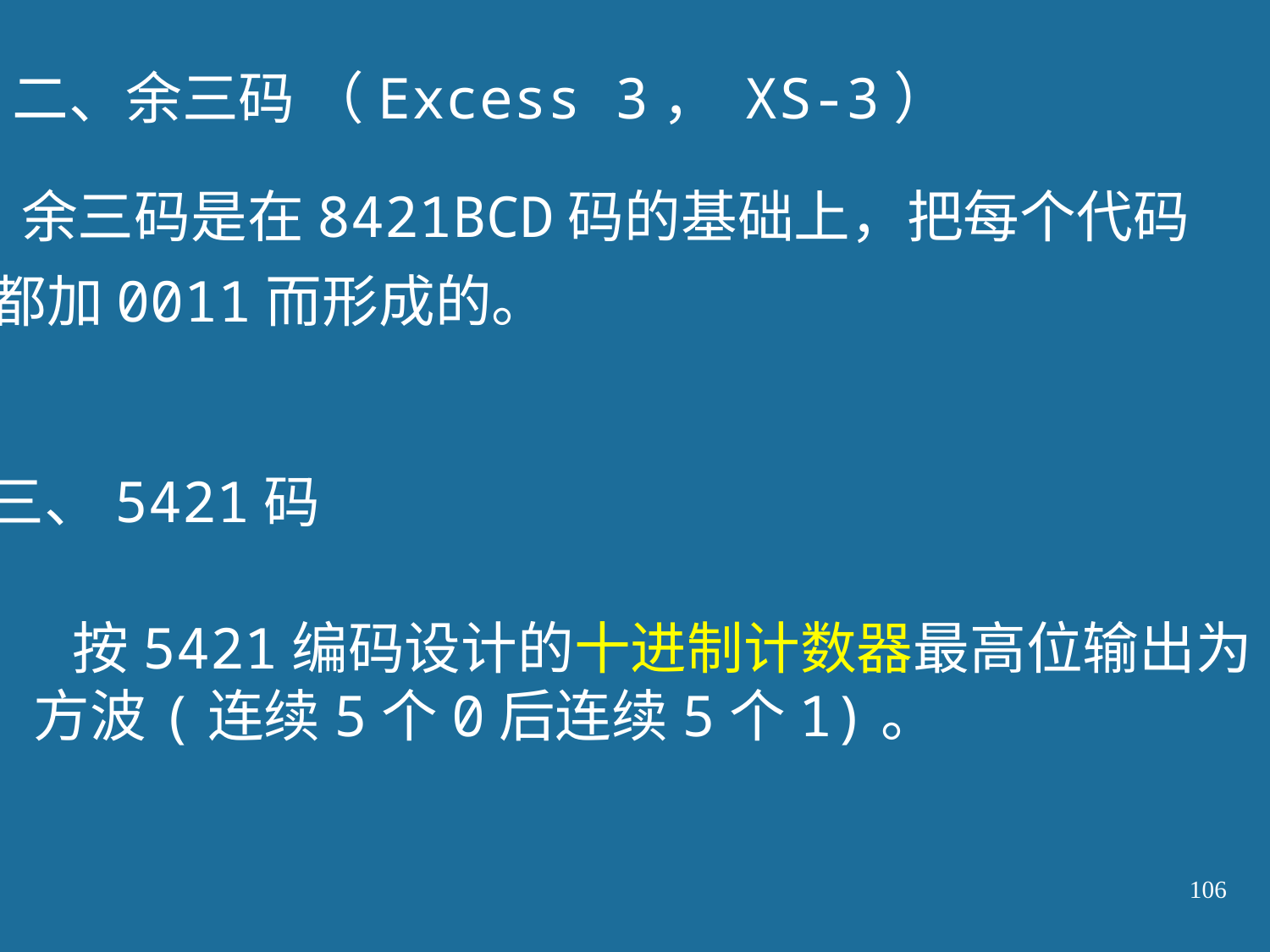

二、余三码 （Excess 3， XS-3）
余三码是在8421BCD码的基础上，把每个代码
都加0011而形成的。
三、5421码
  按5421编码设计的十进制计数器最高位输出为方波(连续5个0后连续5个1)。
106